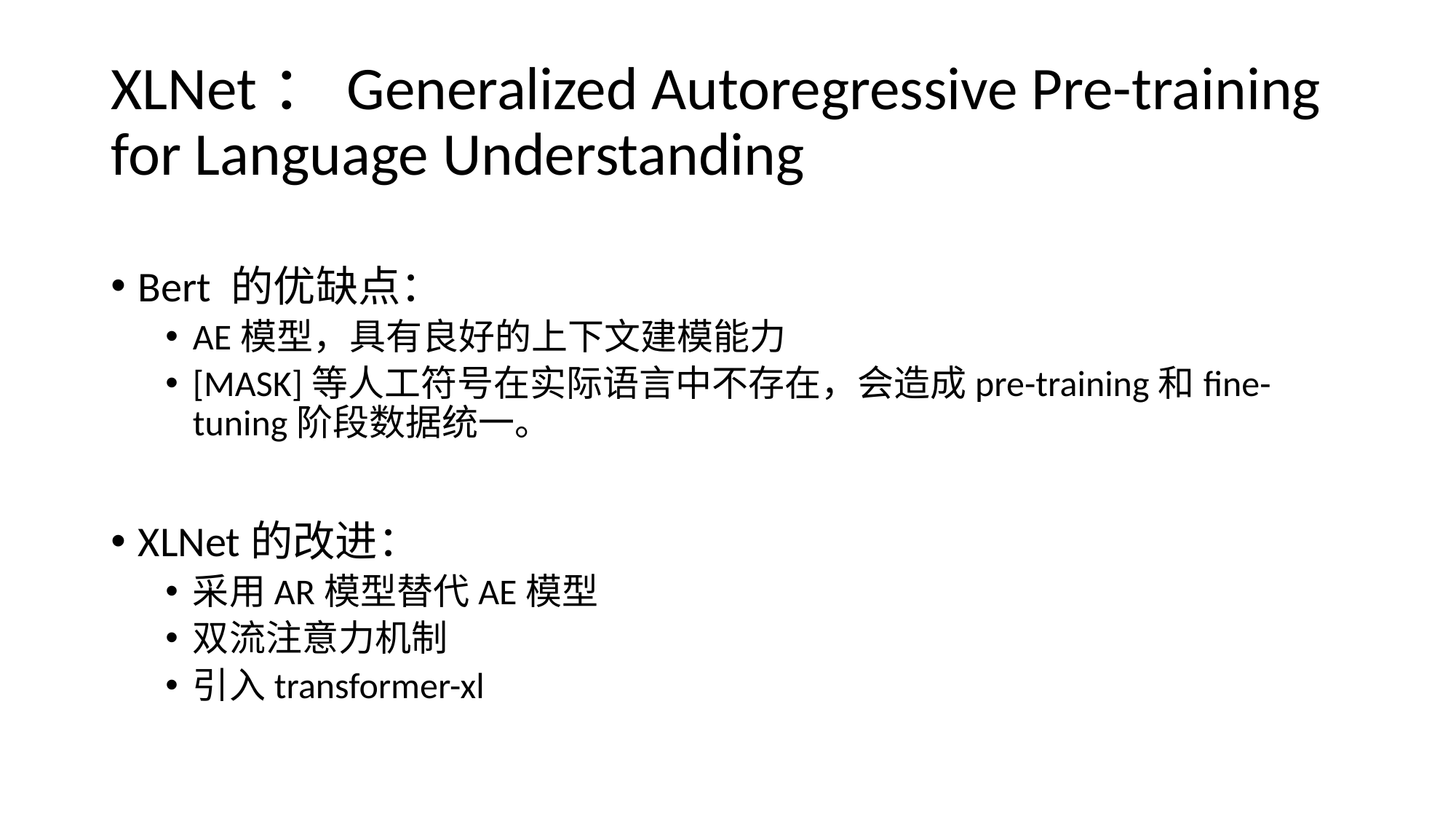

# XLNet：Generalized Autoregressive Pre-training for Language Understanding

Bert 的优缺点：
AE模型，具有良好的上下文建模能力
[MASK]等人工符号在实际语言中不存在，会造成pre-training和fine-tuning阶段数据统一。

XLNet的改进：
采用AR模型替代AE模型
双流注意力机制
引入transformer-xl